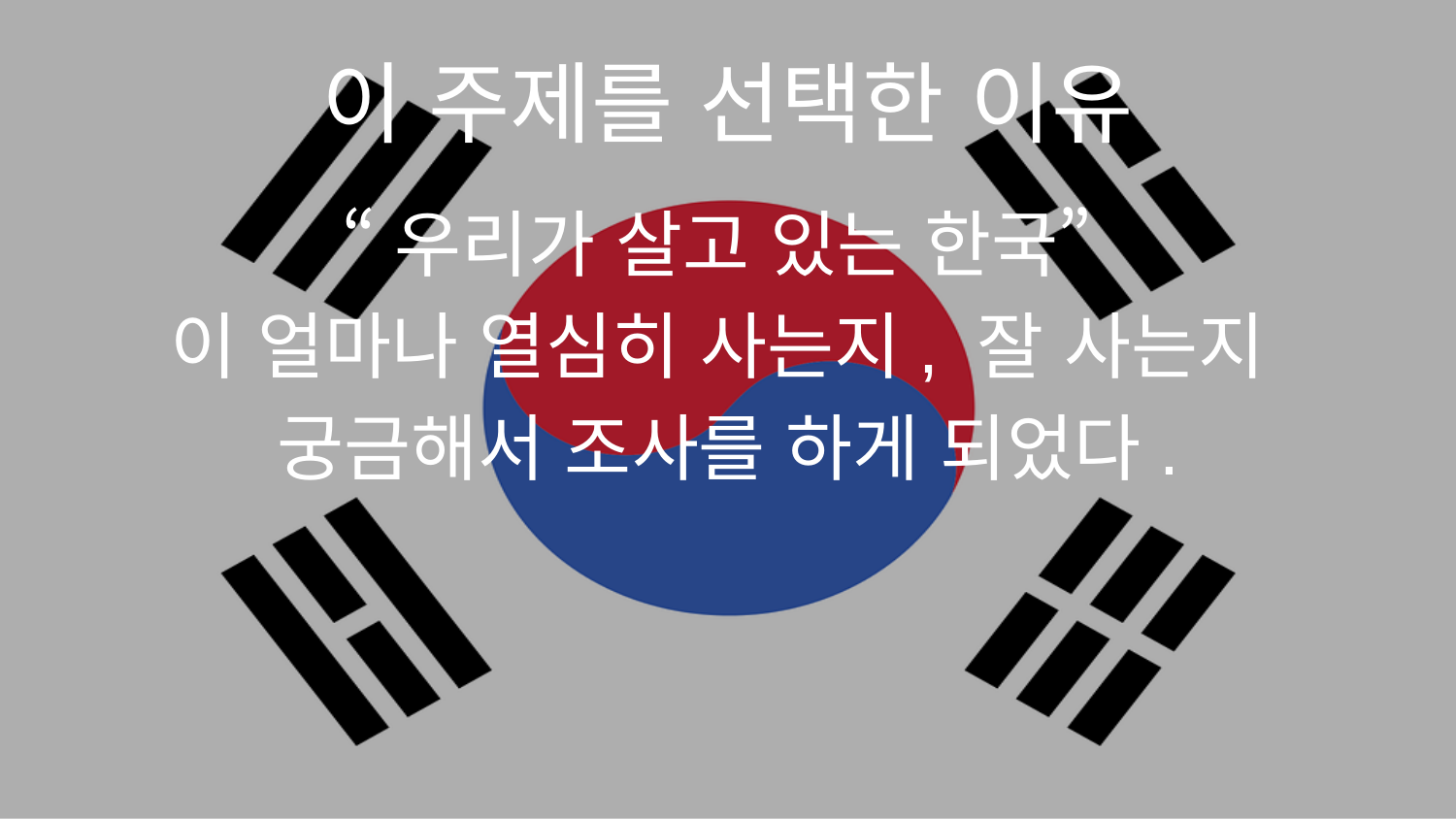

# 이 주제를 선택한 이유
“우리가 살고 있는 한국”
이 얼마나 열심히 사는지, 잘 사는지
궁금해서 조사를 하게 되었다.